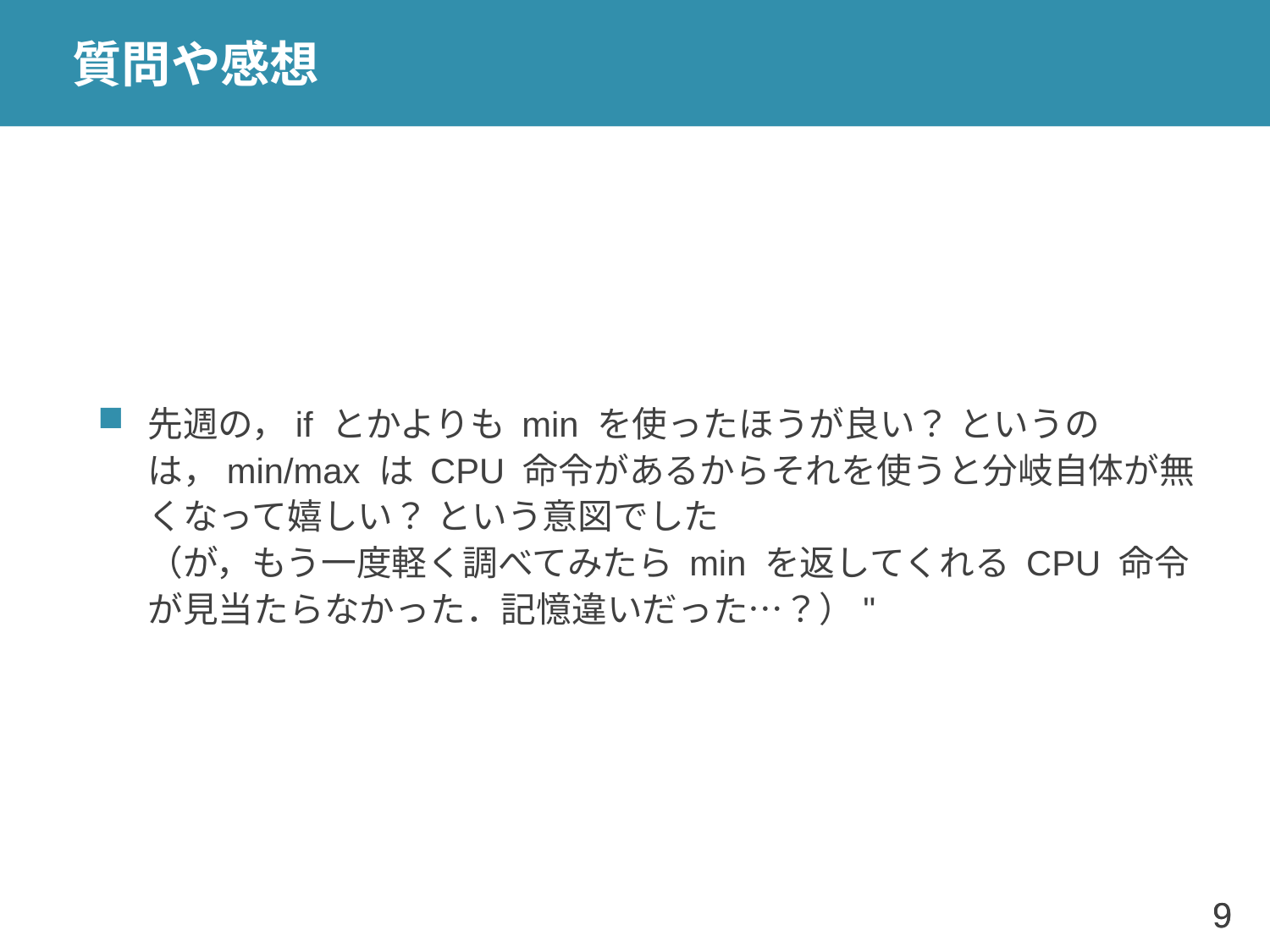

# 質問や感想
先週の，if とかよりも min を使ったほうが良い？ というのは，min/max は CPU 命令があるからそれを使うと分岐自体が無くなって嬉しい？ という意図でした
（が，もう一度軽く調べてみたら min を返してくれる CPU 命令が見当たらなかった．記憶違いだった…？）"